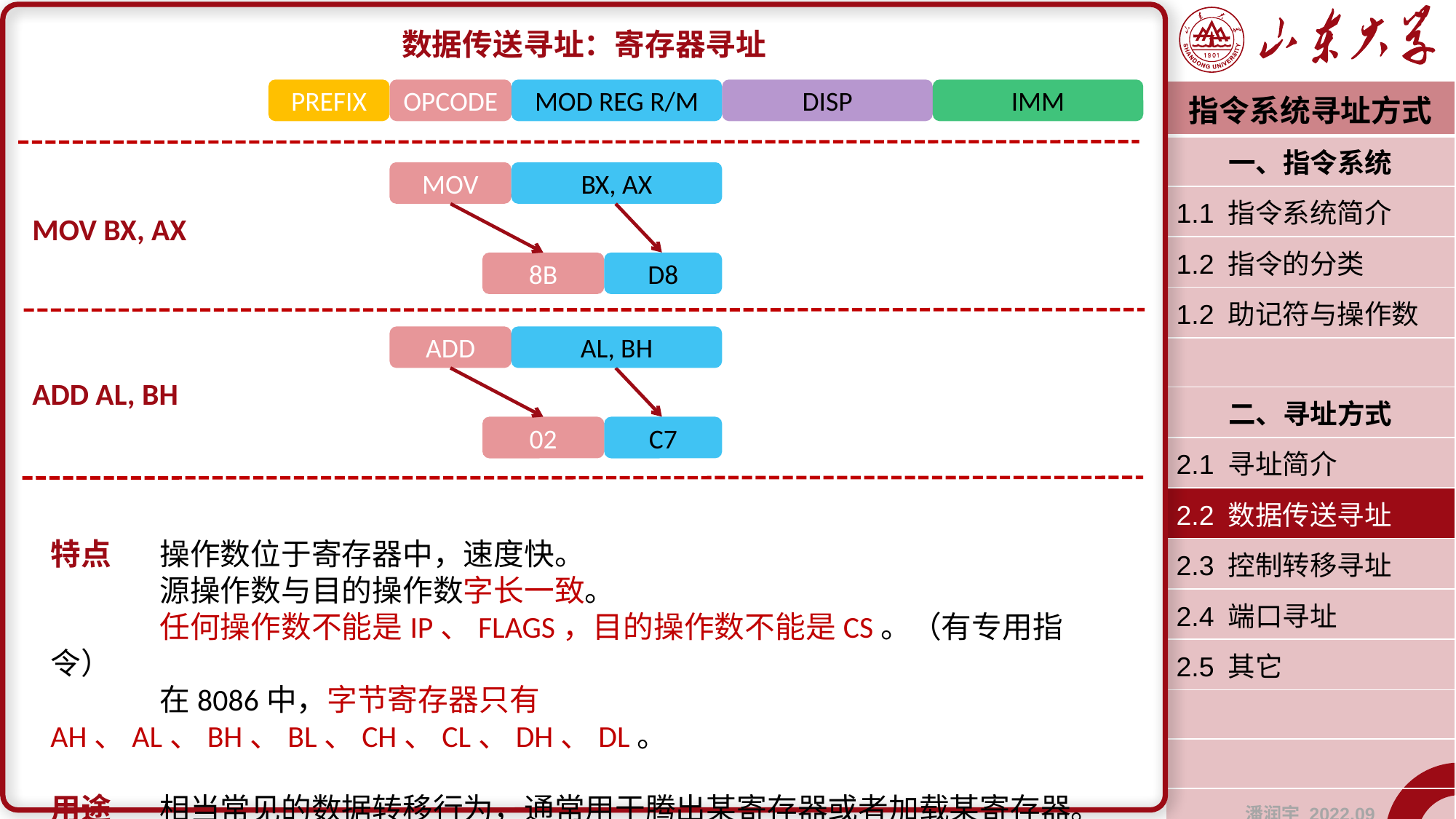

数据传送寻址：寄存器寻址

特点	操作数位于寄存器中，速度快。
	源操作数与目的操作数字长一致。
	任何操作数不能是IP、FLAGS，目的操作数不能是CS。（有专用指令）
	在8086中，字节寄存器只有AH、AL、BH、BL、CH、CL、DH、DL。

用途	相当常见的数据转移行为，通常用于腾出某寄存器或者加载某寄存器。
PREFIX
OPCODE
MOD REG R/M
DISP
IMM
| 指令系统寻址方式 |
| --- |
| 一、指令系统 |
| 1.1 指令系统简介 |
| 1.2 指令的分类 |
| 1.2 助记符与操作数 |
|  |
| 二、寻址方式 |
| 2.1 寻址简介 |
| 2.2 数据传送寻址 |
| 2.3 控制转移寻址 |
| 2.4 端口寻址 |
| 2.5 其它 |
|  |
|  |
| 潘润宇 2022.09 |
MOV
BX, AX
MOV BX, AX
8B
D8
ADD
AL, BH
ADD AL, BH
02
C7